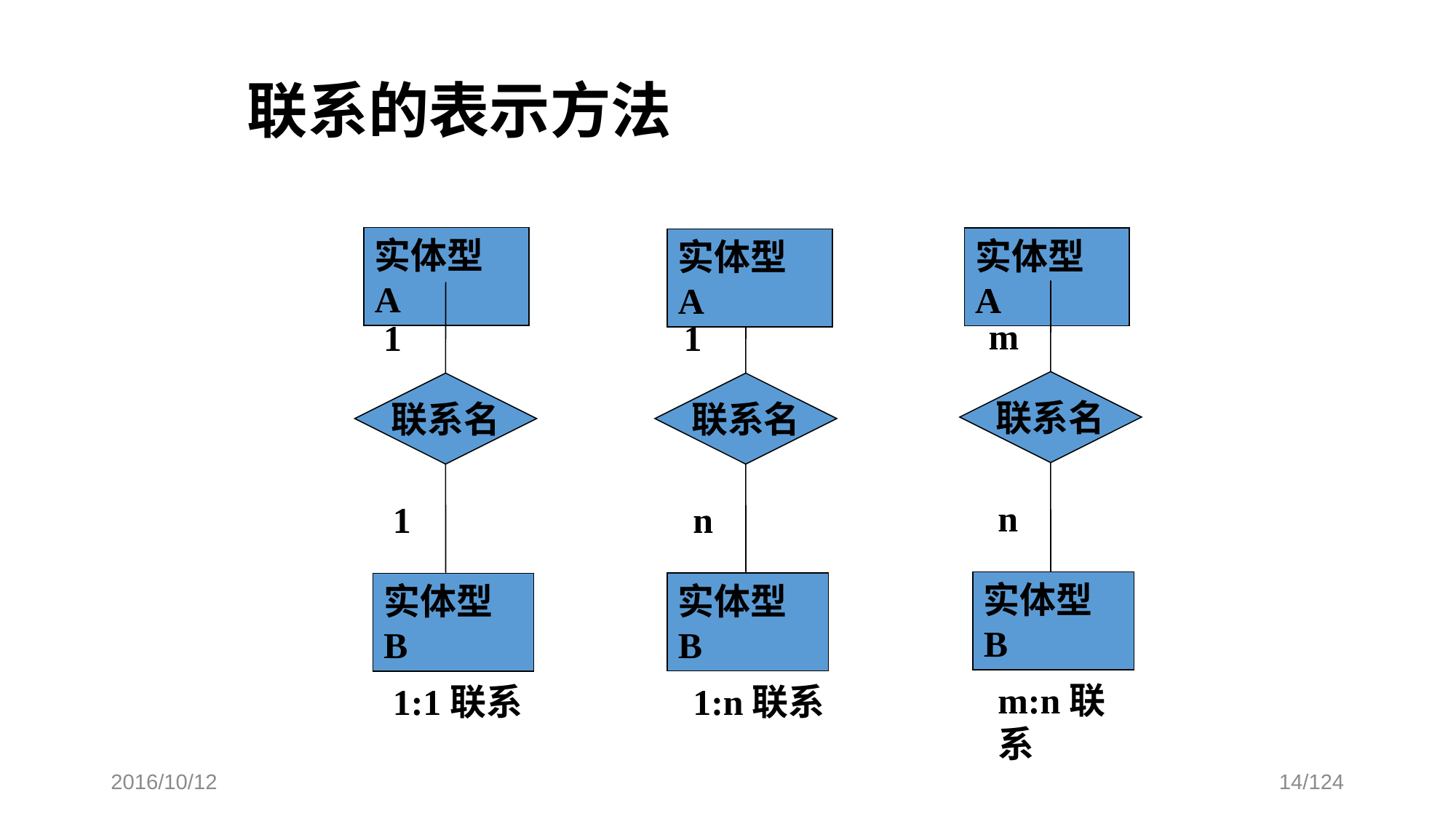

# 联系的表示方法
实体型A

1
联系名

1
实体型B
1:1联系
实体型A
实体型A

1
联系名

n
实体型B
1:n联系

m
联系名

n
实体型B
m:n联系
2016/10/12
14/124